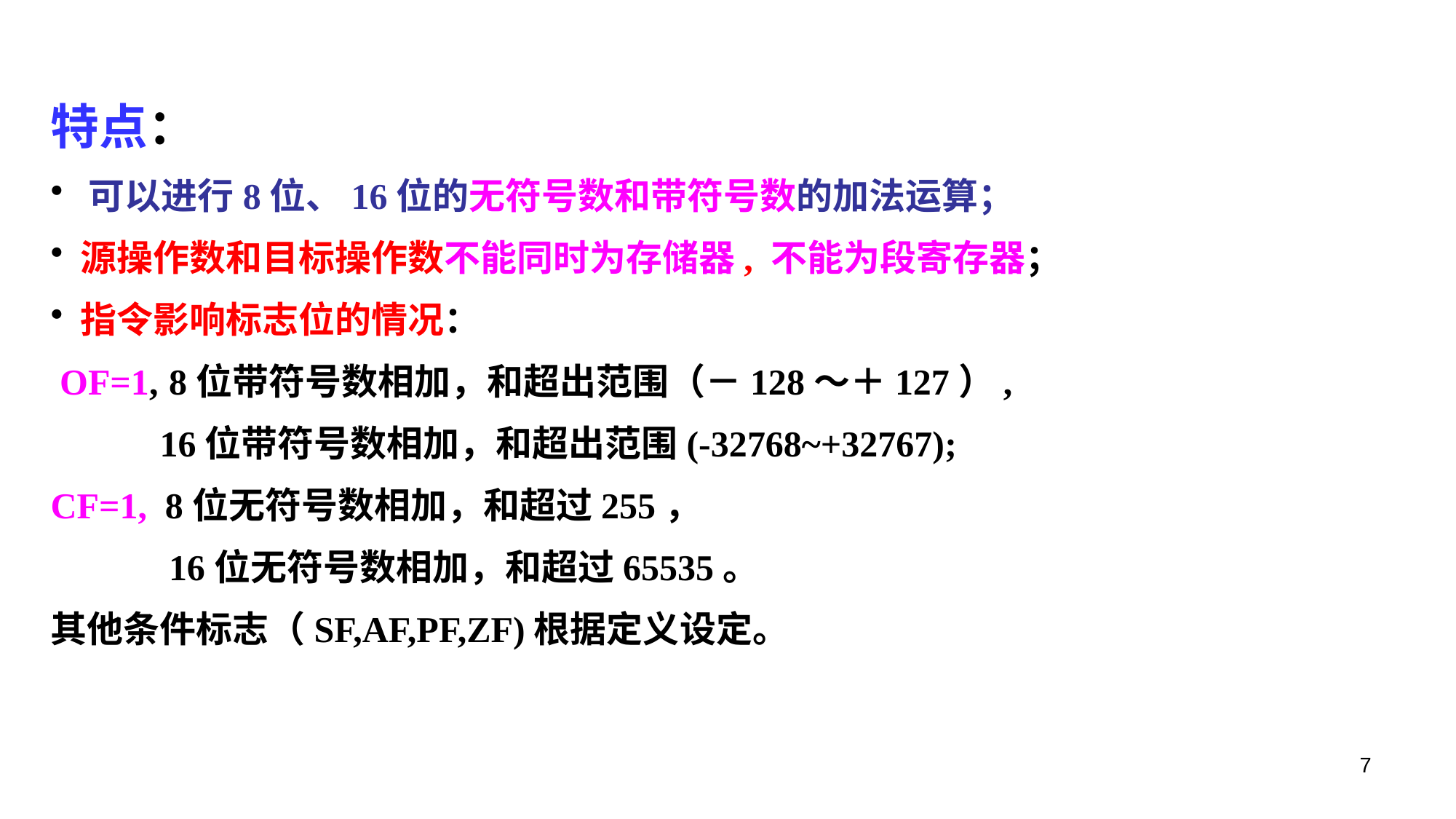

特点：
  可以进行8位、16位的无符号数和带符号数的加法运算；
 源操作数和目标操作数不能同时为存储器, 不能为段寄存器；
 指令影响标志位的情况：
 OF=1,	 8位带符号数相加，和超出范围（－128～＋127）,
            16位带符号数相加，和超出范围(-32768~+32767);
CF=1,  8位无符号数相加，和超过255，
             16位无符号数相加，和超过65535。
其他条件标志（SF,AF,PF,ZF)根据定义设定。
7